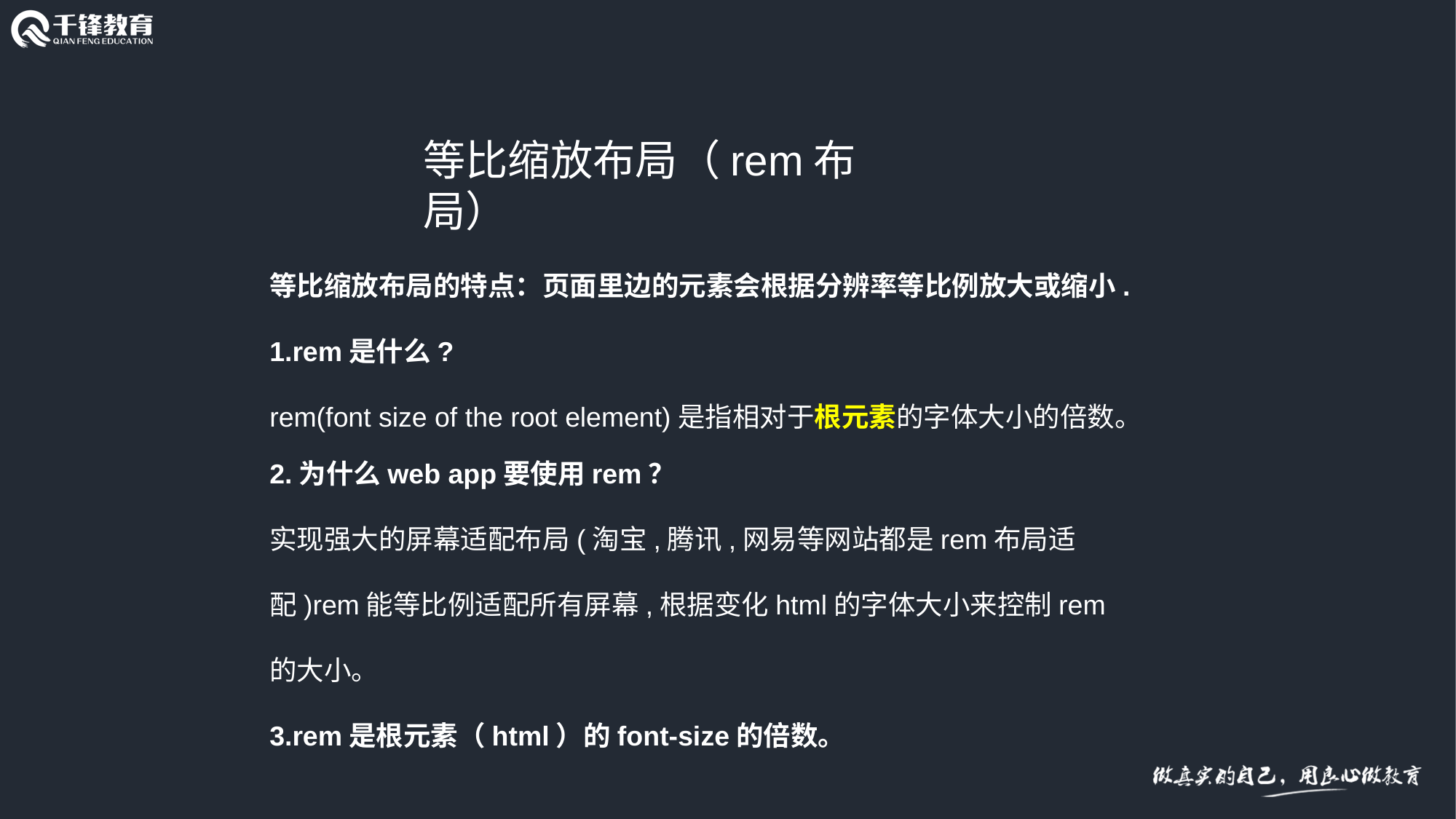

等比缩放布局（rem布局）
等比缩放布局的特点：页面里边的元素会根据分辨率等比例放大或缩小.
1.rem是什么?
rem(font size of the root element)是指相对于根元素的字体大小的倍数。
2.为什么web app要使用rem？
实现强大的屏幕适配布局(淘宝,腾讯,网易等网站都是rem布局适配)rem能等比例适配所有屏幕,根据变化html的字体大小来控制rem的大小。
3.rem是根元素（html）的font-size的倍数。